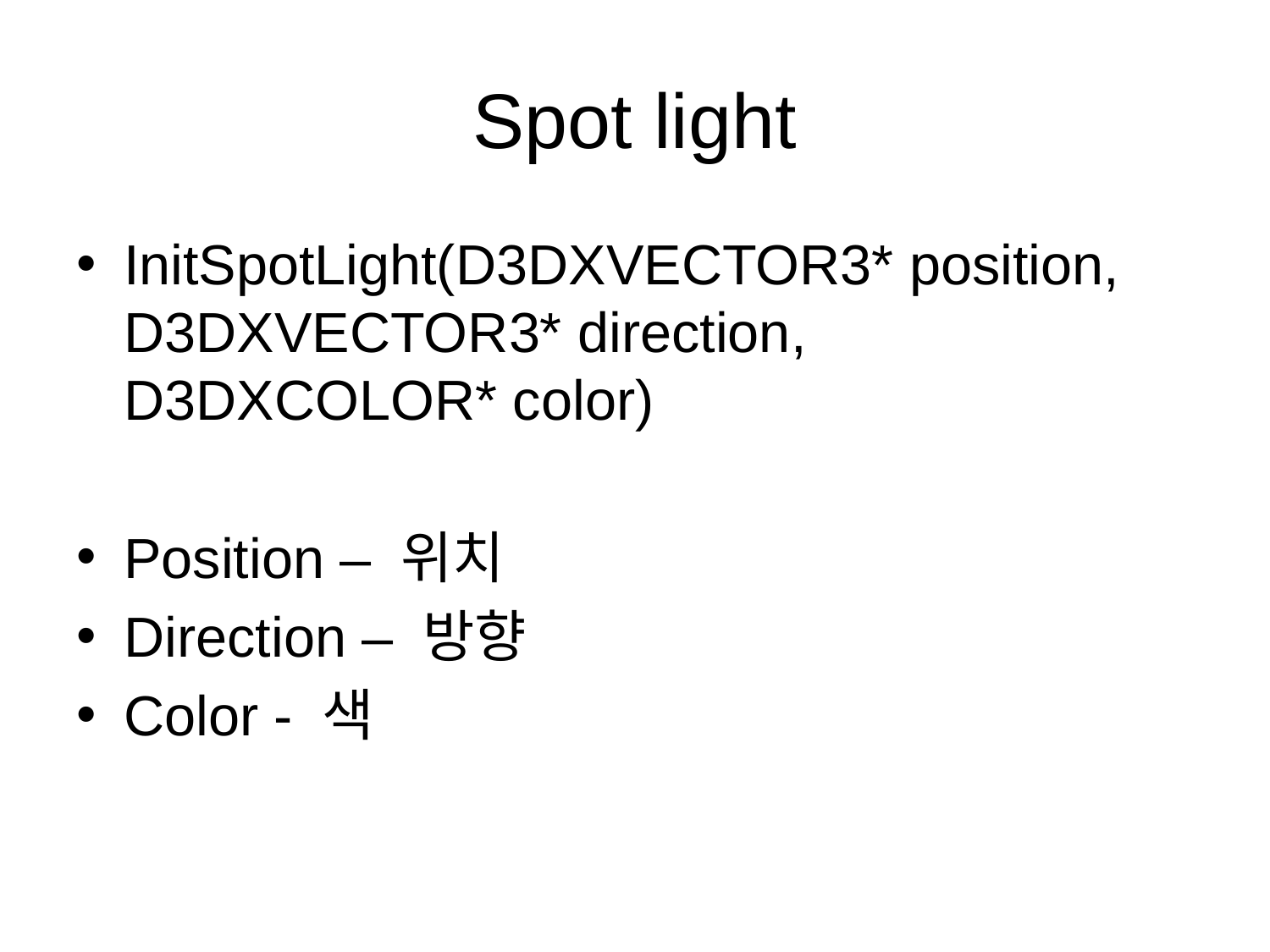

# Spot light
InitSpotLight(D3DXVECTOR3* position, D3DXVECTOR3* direction, D3DXCOLOR* color)

Position – 위치
Direction – 방향
Color - 색